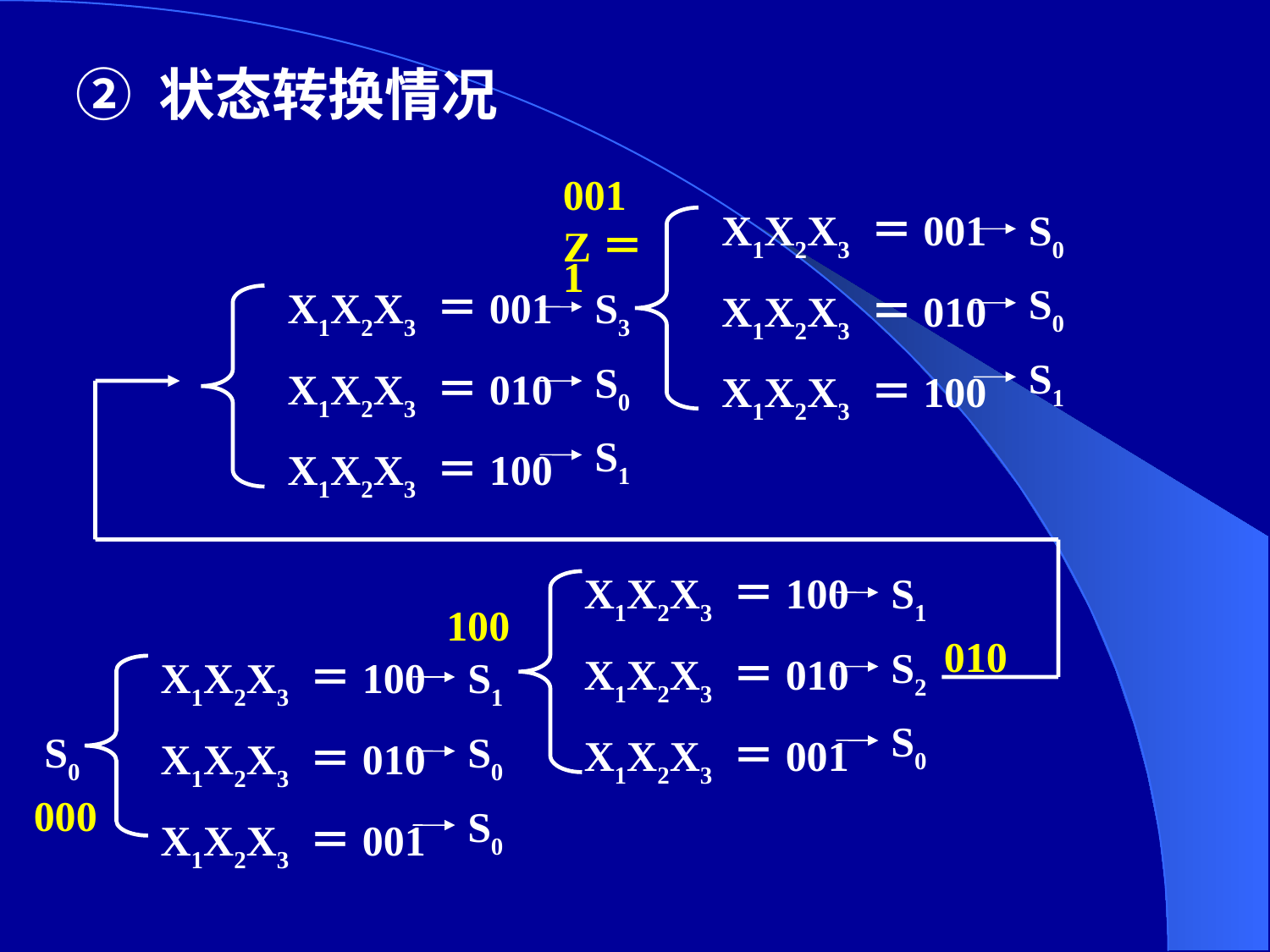

② 状态转换情况
001
Z＝1
X1X2X3 ＝001
X1X2X3 ＝010
X1X2X3 ＝100
S0

S0
X1X2X3 ＝001
X1X2X3 ＝010
X1X2X3 ＝100
S3

S1
S0

S1

X1X2X3 ＝100
X1X2X3 ＝010
X1X2X3 ＝001
S1

100

 010
S2
X1X2X3 ＝100
X1X2X3 ＝010
X1X2X3 ＝001
S1

S0
S0
S0

000
S0